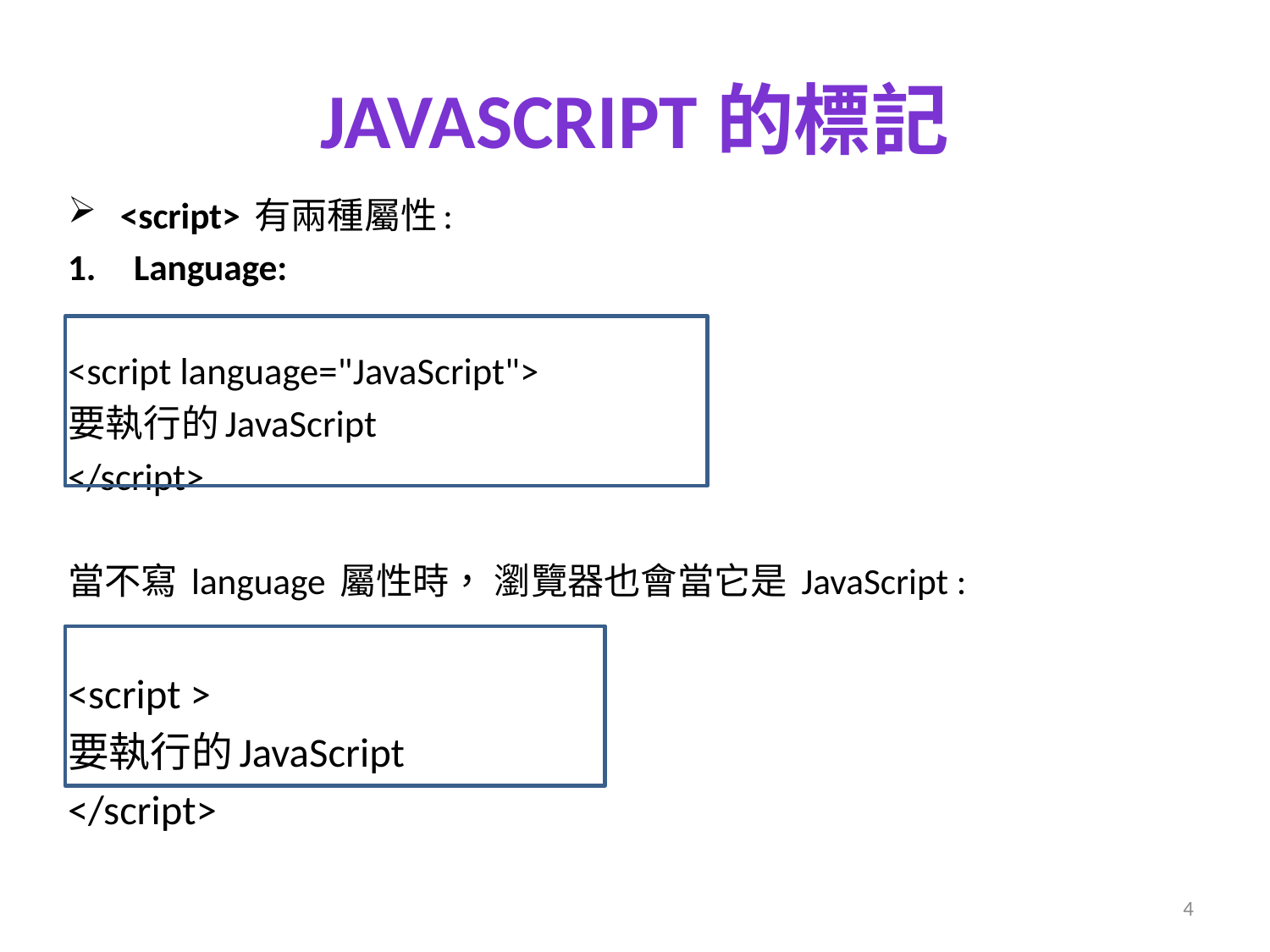

# JavaScript的標記
 <script> 有兩種屬性:
Language:

<script language="JavaScript">
要執行的JavaScript
</script>

當不寫 language 屬性時， 瀏覽器也會當它是 JavaScript :

<script >
要執行的JavaScript
</script>

4